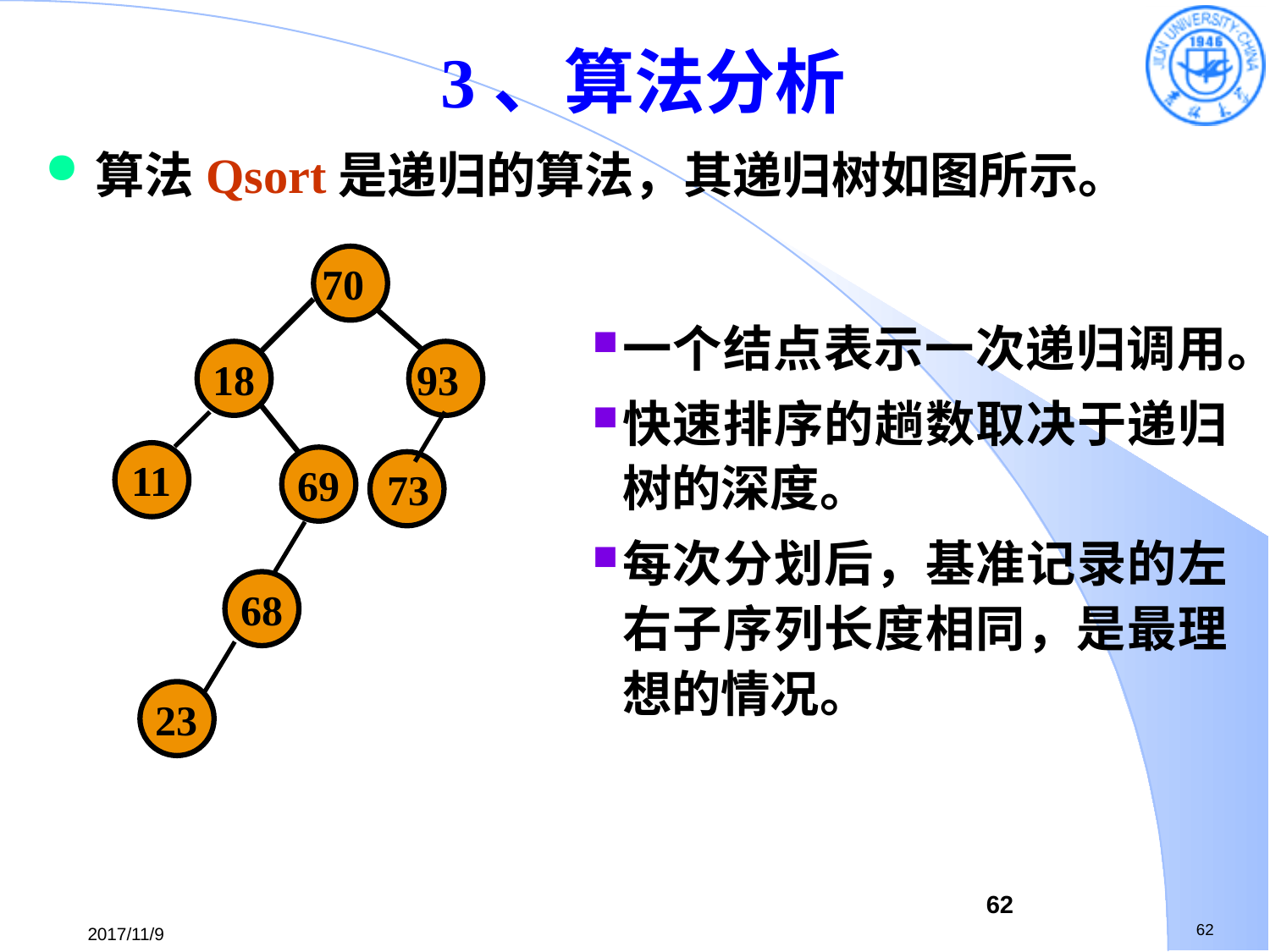

3、算法分析
算法Qsort是递归的算法，其递归树如图所示。

70

18

93

11
69

73

68

23
一个结点表示一次递归调用。
快速排序的趟数取决于递归树的深度。
每次分划后，基准记录的左右子序列长度相同，是最理想的情况。
62